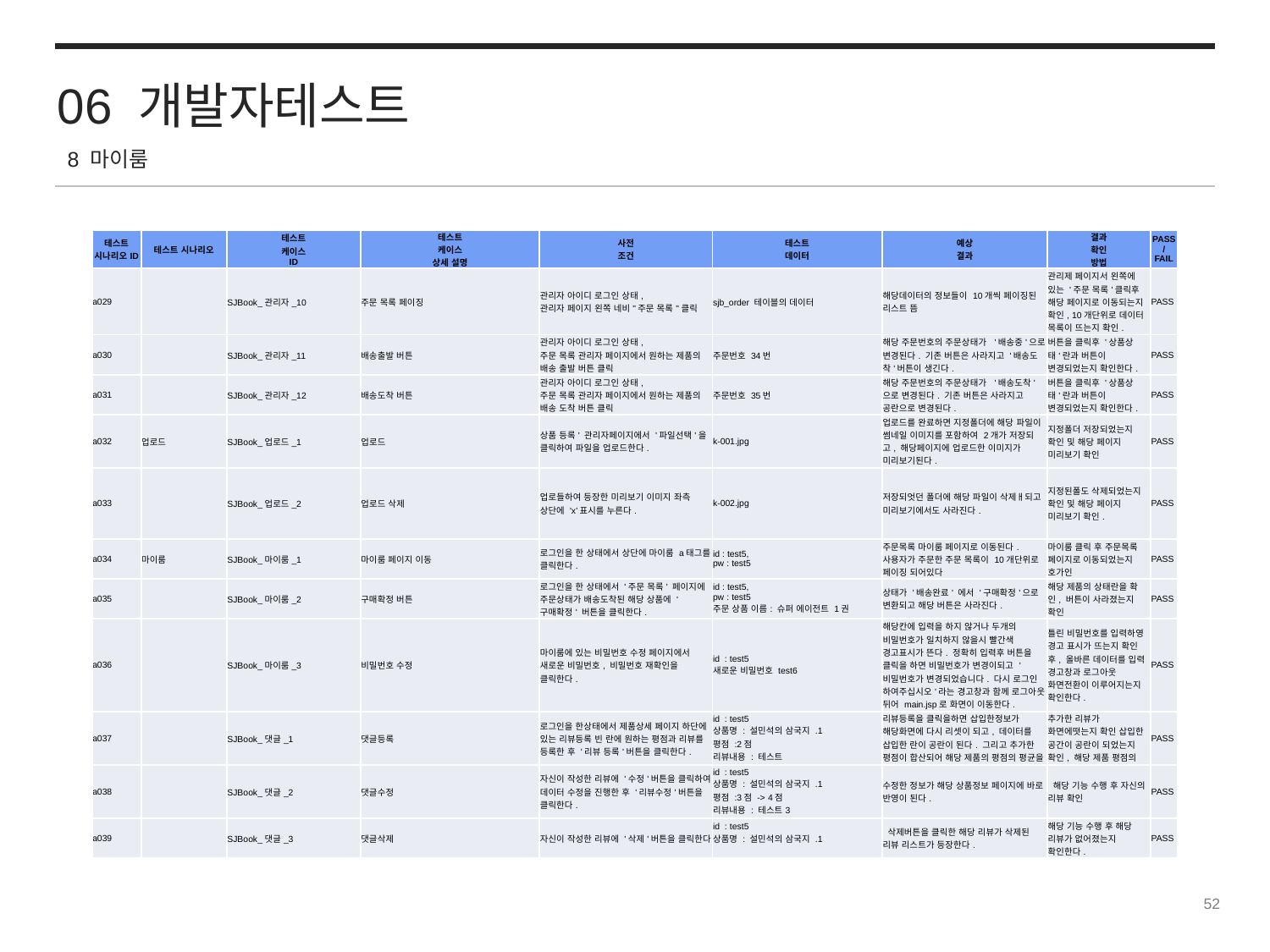

06 개발자테스트
8 마이룸
| 테스트 시나리오ID | 테스트 시나리오 | 테스트 케이스 ID | 테스트 케이스 상세 설명 | 사전 조건 | 테스트 데이터 | 예상 결과 | 결과 확인 방법 | PASS / FAIL |
| --- | --- | --- | --- | --- | --- | --- | --- | --- |
| a029 |  | SJBook\_관리자\_10 | 주문 목록 페이징 | 관리자 아이디 로그인 상태, 관리자 페이지 왼쪽 네비"주문 목록"클릭 | sjb\_order 테이블의 데이터 | 해당데이터의 정보들이 10개씩 페이징된 리스트 뜸 | 관리제 페이지서 왼쪽에 있는 '주문 목록'클릭후 해당 페이지로 이동되는지 확인, 10개단위로 데이터 목록이 뜨는지 확인. | PASS |
| a030 |  | SJBook\_관리자\_11 | 배송출발 버튼 | 관리자 아이디 로그인 상태, 주문 목록 관리자 페이지에서 원하는 제품의 배송 출발 버튼 클릭 | 주문번호 34번 | 해당 주문번호의 주문상태가 '배송중'으로 변경된다. 기존 버튼은 사라지고 '배송도착'버튼이 생긴다. | 버튼을 클릭후 '상품상태'란과 버튼이 변경되었는지 확인한다. | PASS |
| a031 |  | SJBook\_관리자\_12 | 배송도착 버튼 | 관리자 아이디 로그인 상태, 주문 목록 관리자 페이지에서 원하는 제품의 배송 도착 버튼 클릭 | 주문번호 35번 | 해당 주문번호의 주문상태가 '배송도착'으로 변경된다. 기존 버튼은 사라지고 공란으로 변경된다. | 버튼을 클릭후 '상품상태'란과 버튼이 변경되었는지 확인한다. | PASS |
| a032 | 업로드 | SJBook\_업로드\_1 | 업로드 | 상품 등록' 관리자페이지에서 '파일선택'을 클릭하여 파일을 업로드한다. | k-001.jpg | 업로드를 완료하면 지정폴더에 해당 파일이 썸네일 이미지를 포함하여 2개가 저장되고, 해당페이지에 업로드한 이미지가 미리보기된다. | 지정폴더 저장되었는지 확인 및 해당 페이지 미리보기 확인 | PASS |
| a033 |  | SJBook\_업로드\_2 | 업로드 삭제 | 업로들하여 등장한 미리보기 이미지 좌측 상단에 'x'표시를 누른다. | k-002.jpg | 저장되엇던 폴더에 해당 파일이 삭제ㅐ되고 미리보기에서도 사라진다. | 지정된폴도 삭제되었는지 확인 및 해당 페이지 미리보기 확인. | PASS |
| a034 | 마이룸 | SJBook\_마이룸\_1 | 마이룸 페이지 이동 | 로그인을 한 상태에서 상단에 마이룸 a태그를 클릭한다. | id : test5, pw : test5 | 주문목록 마이룸 페이지로 이동된다. 사용자가 주문한 주문 목록이 10개단위로 페이징 되어있다 | 마이룸 클릭 후 주문목록 페이지로 이동되었는지 호가인 | PASS |
| a035 |  | SJBook\_마이룸\_2 | 구매확정 버튼 | 로그인을 한 상태에서 '주문 목록' 페이지에 주문상태가 배송도착된 해당 상품에 '구매확정' 버튼을 클릭한다. | id : test5, pw : test5 주문 상품 이름: 슈퍼 에이전트 1권 | 상태가 '배송완료' 에서 '구매확정'으로 변환되고 해당 버튼은 사라진다. | 해당 제품의 상태란을 확인, 버튼이 사라졌는지 확인 | PASS |
| a036 |  | SJBook\_마이룸\_3 | 비밀번호 수정 | 마이룸에 있는 비밀번호 수정 페이지에서 새로운 비밀번호, 비밀번호 재확인을 클릭한다. | id : test5 새로운 비밀번호 test6 | 해당칸에 입력을 하지 않거나 두개의 비밀번호가 일치하지 않을시 빨간색 경고표시가 뜬다. 정확히 입력후 버튼을 클릭을 하면 비밀번호가 변경이되고 '비밀번호가 변경되었습니다. 다시 로그인 하여주십시오'라는 경고창과 함께 로그아웃 뒤어 main.jsp로 화면이 이동한다. | 틀린 비밀번호를 입력하영 경고 표시가 뜨는지 확인 후, 올바른 데이터를 입력 경고창과 로그아웃 화면전환이 이루어지는지 확인한다. | PASS |
| a037 |  | SJBook\_댓글\_1 | 댓글등록 | 로그인을 한상태에서 제품상세 페이지 하단에 있는 리뷰등록 빈 란에 원하는 평점과 리뷰를 등록한 후 '리뷰 등록'버튼을 클릭한다. | id : test5 상품명 : 설민석의 삼국지 .1 평점 :2점 리뷰내용 : 테스트 | 리뷰등록을 클릭을하면 삽입한정보가 해당화면에 다시 리셋이 되고, 데이터를 삽입한 란이 공란이 된다. 그리고 추가한 평점이 합산되어 해당 제품의 평점의 평균을 낸다. | 추가한 리뷰가 화면에떳는지 확인 삽입한 공간이 공란이 되었는지 확인, 해당 제품 평점의 변동 확인 | PASS |
| a038 |  | SJBook\_댓글\_2 | 댓글수정 | 자신이 작성한 리뷰에 '수정'버튼을 클릭하여 데이터 수정을 진행한 후 '리뷰수정'버튼을 클릭한다. | id : test5 상품명 : 설민석의 삼국지 .1 평점 :3점 -> 4점 리뷰내용 : 테스트3 | 수정한 정보가 해당 상품정보 페이지에 바로 반영이 된다. | 해당 기능 수행 후 자신의 리뷰 확인 | PASS |
| a039 |  | SJBook\_댓글\_3 | 댓글삭제 | 자신이 작성한 리뷰에 '삭제'버튼을 클릭한다. | id : test5 상품명 : 설민석의 삼국지 .1 | 삭제버튼을 클릭한 해당 리뷰가 삭제된 리뷰 리스트가 등장한다. | 해당 기능 수행 후 해당 리뷰가 없어졌는지 확인한다. | PASS |